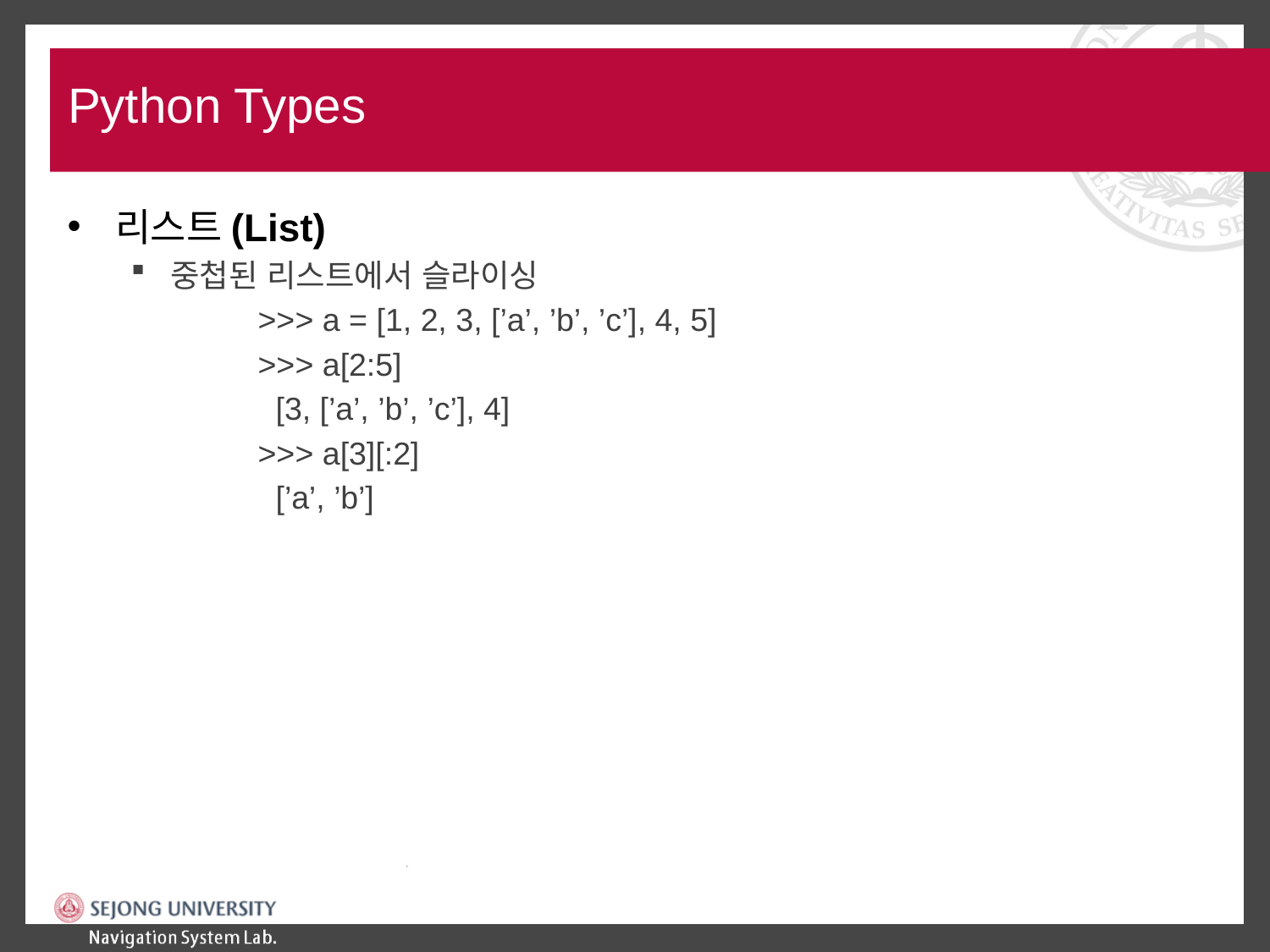

# Python Types
리스트(List)
중첩된 리스트에서 슬라이싱
>>> a = [1, 2, 3, [’a’, ’b’, ’c’], 4, 5]
>>> a[2:5]
  [3, [’a’, ’b’, ’c’], 4]
>>> a[3][:2]
  [’a’, ’b’]